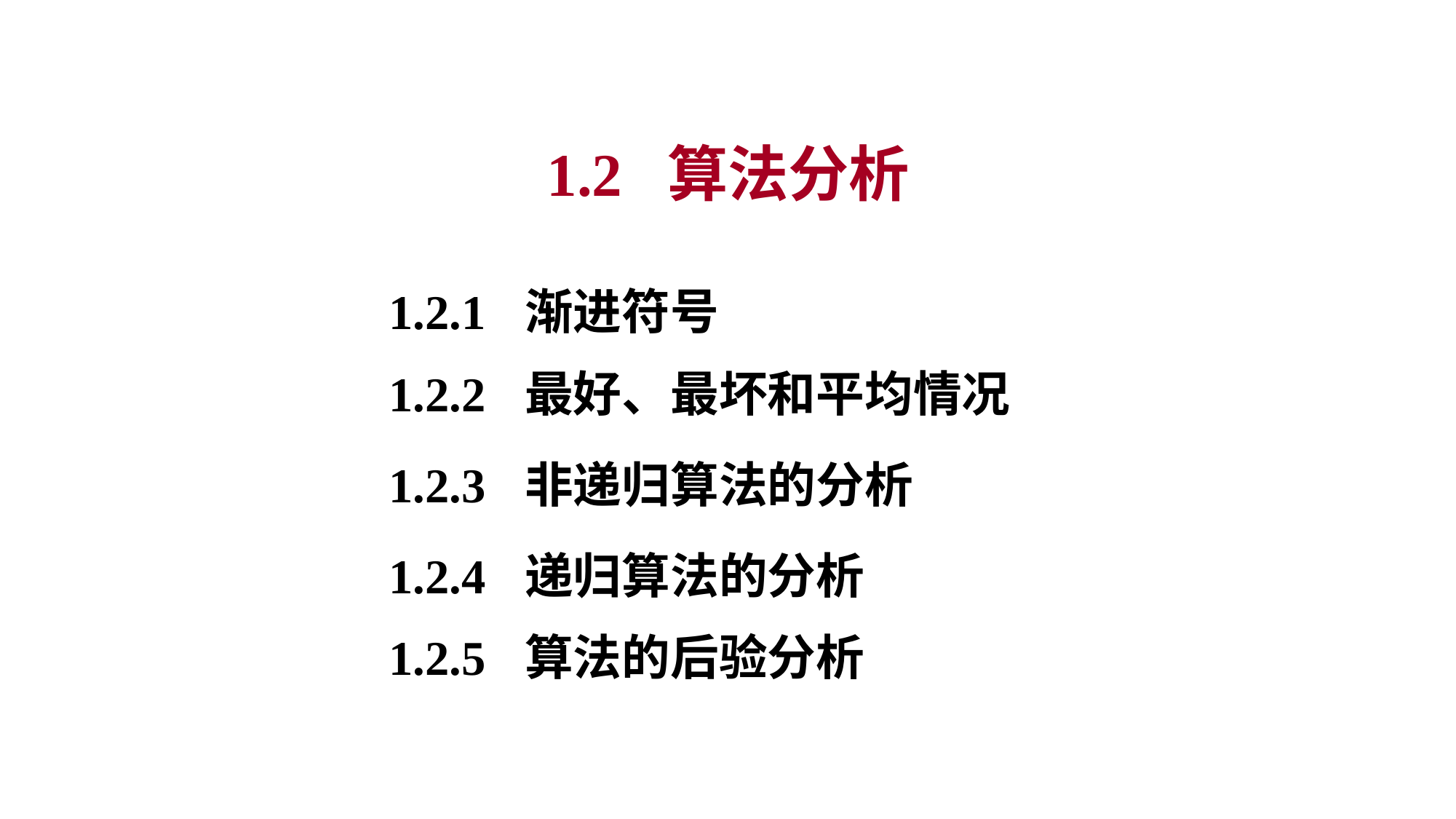

1.2  算法分析
1.2.1  渐进符号
1.2.2  最好、最坏和平均情况
1.2.3  非递归算法的分析
1.2.4  递归算法的分析
1.2.5  算法的后验分析